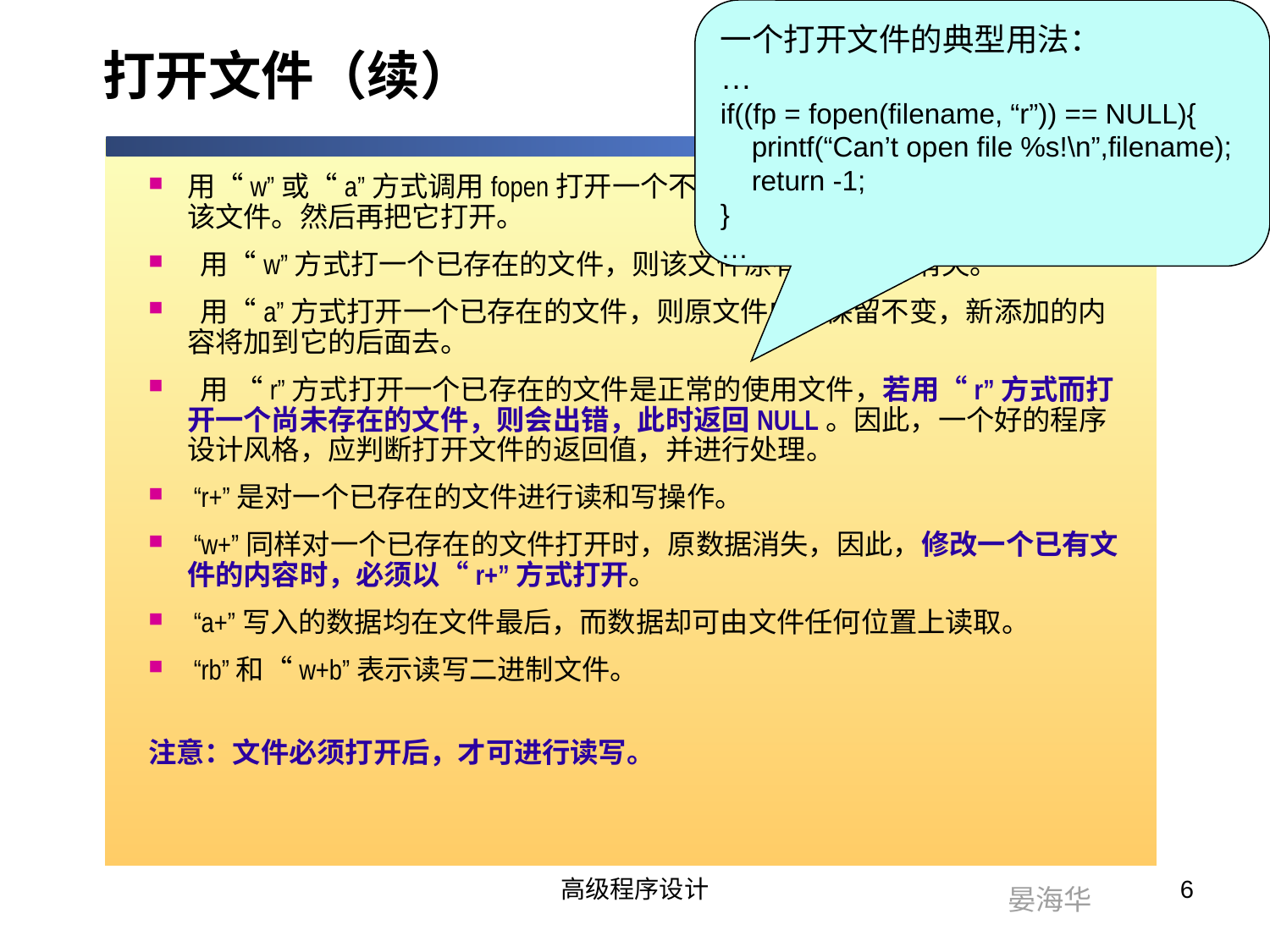

一个打开文件的典型用法：
…
if((fp = fopen(filename, “r”)) == NULL){
    printf(“Can’t open file %s!\n”,filename);
    return -1;
}
…
# 打开文件（续）
用“w”或“a”方式调用fopen打开一个不存在的文件，系统会首先自动创建该文件。然后再把它打开。
 用“w”方式打一个已存在的文件，则该文件原有内容全部消失。
 用“a”方式打开一个已存在的文件，则原文件内容保留不变，新添加的内容将加到它的后面去。
 用 “r”方式打开一个已存在的文件是正常的使用文件，若用“r”方式而打开一个尚未存在的文件，则会出错，此时返回NULL。因此，一个好的程序设计风格，应判断打开文件的返回值，并进行处理。
 “r+”是对一个已存在的文件进行读和写操作。
 “w+”同样对一个已存在的文件打开时，原数据消失，因此，修改一个已有文件的内容时，必须以“r+”方式打开。
 “a+”写入的数据均在文件最后，而数据却可由文件任何位置上读取。
 “rb”和“w+b”表示读写二进制文件。

注意：文件必须打开后，才可进行读写。
高级程序设计
6